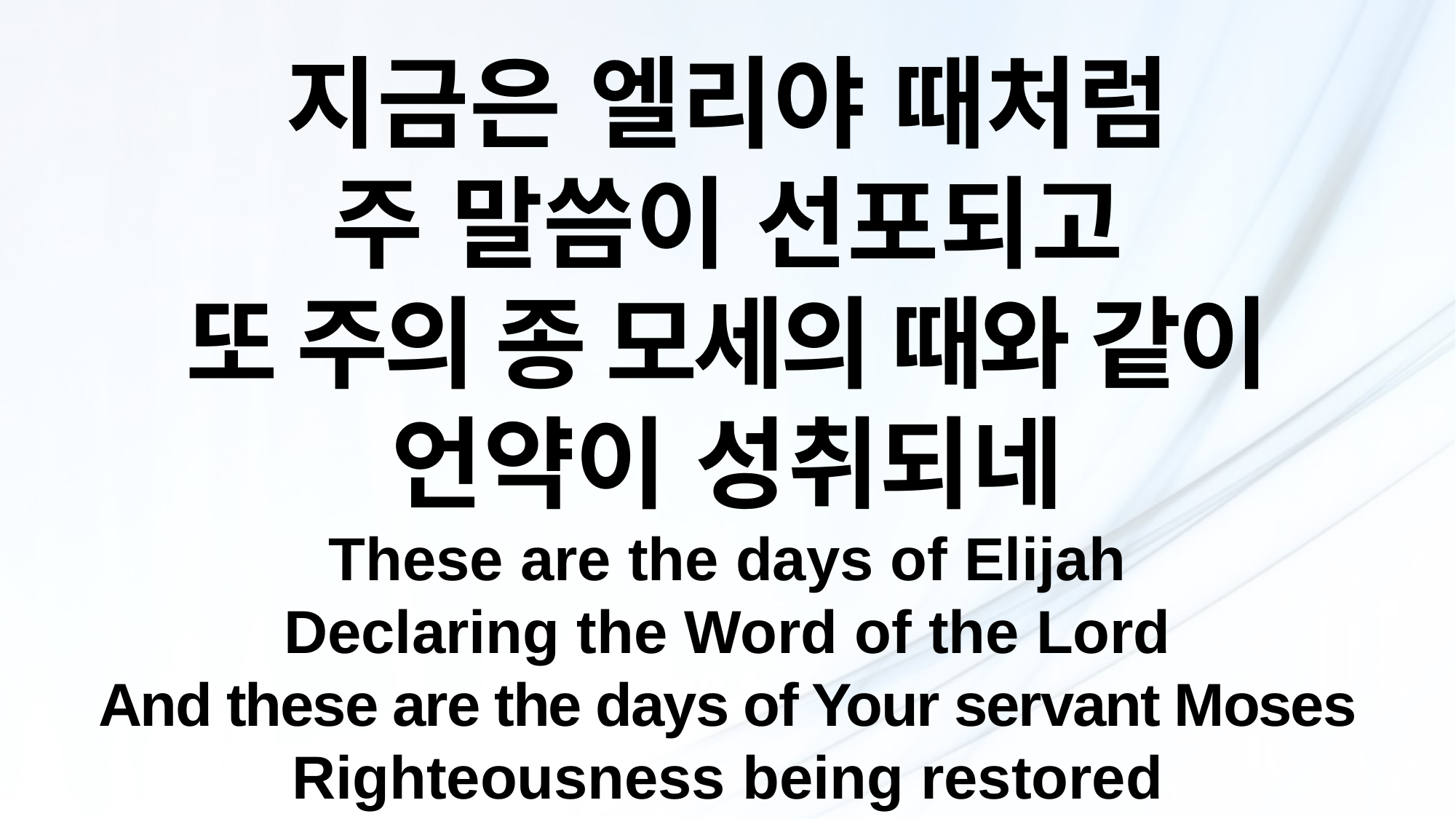

지금은 엘리야 때처럼
주 말씀이 선포되고
또 주의 종 모세의 때와 같이
언약이 성취되네
These are the days of Elijah
Declaring the Word of the Lord
And these are the days of Your servant Moses
Righteousness being restored